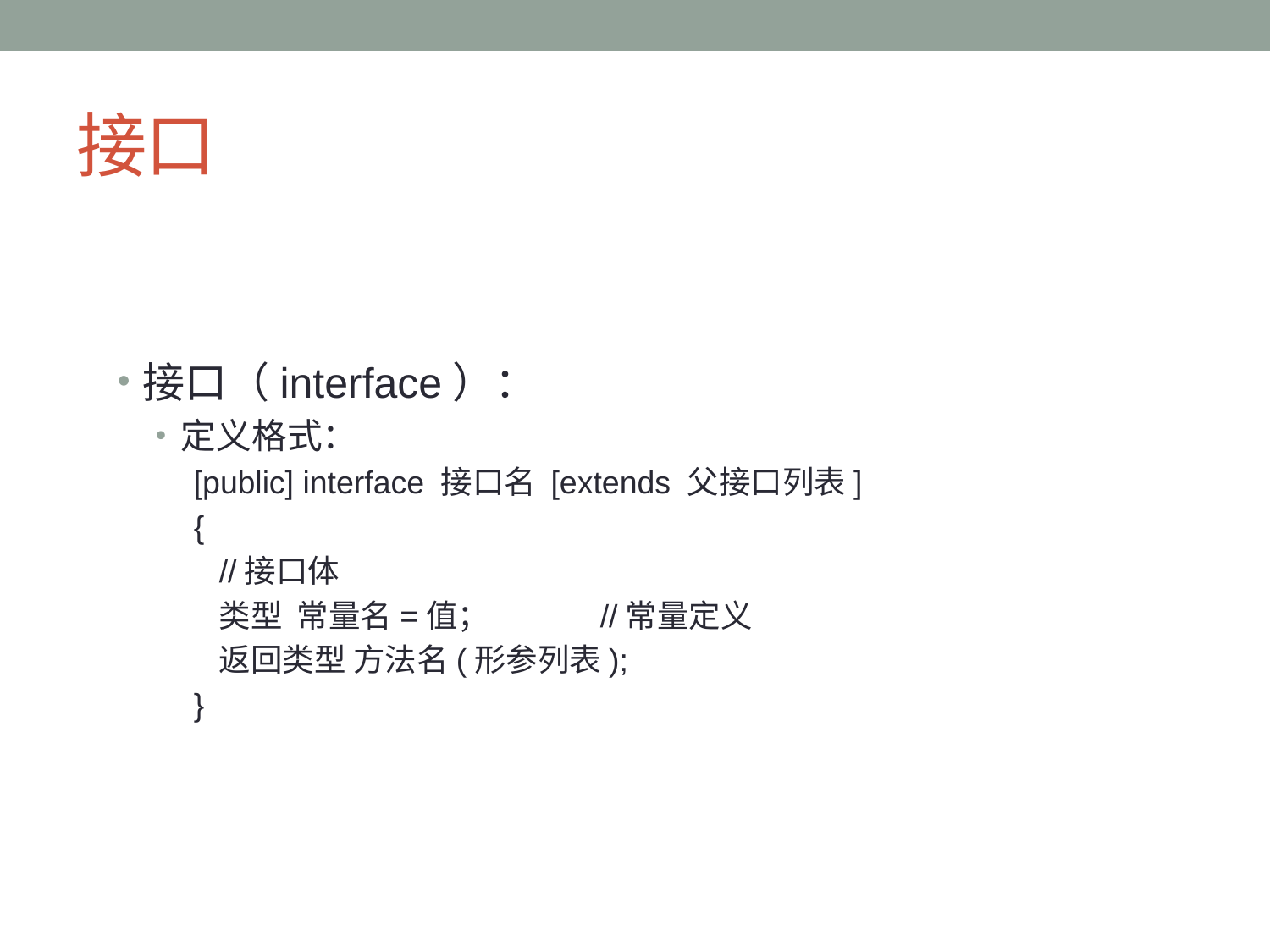

# 接口
接口（interface）：
定义格式：
[public] interface 接口名 [extends 父接口列表]
{
	//接口体
	类型  常量名=值；	//常量定义
	返回类型 方法名(形参列表);
}